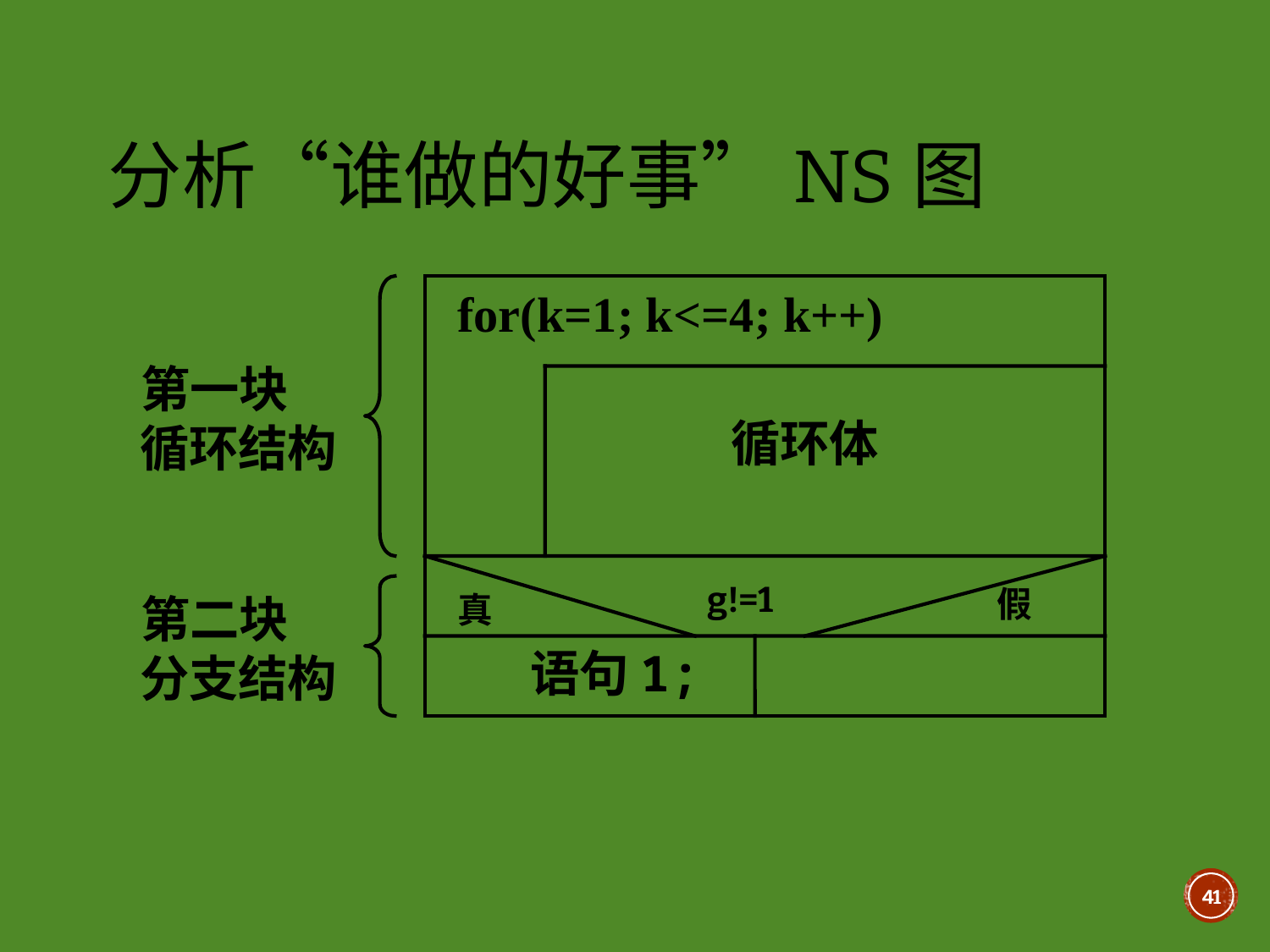

# 分析“谁做的好事”NS图

for(k=1; k<=4; k++)
循环体
语句1;
第一块
循环结构
第二块
分支结构
g!=1
假
真
41